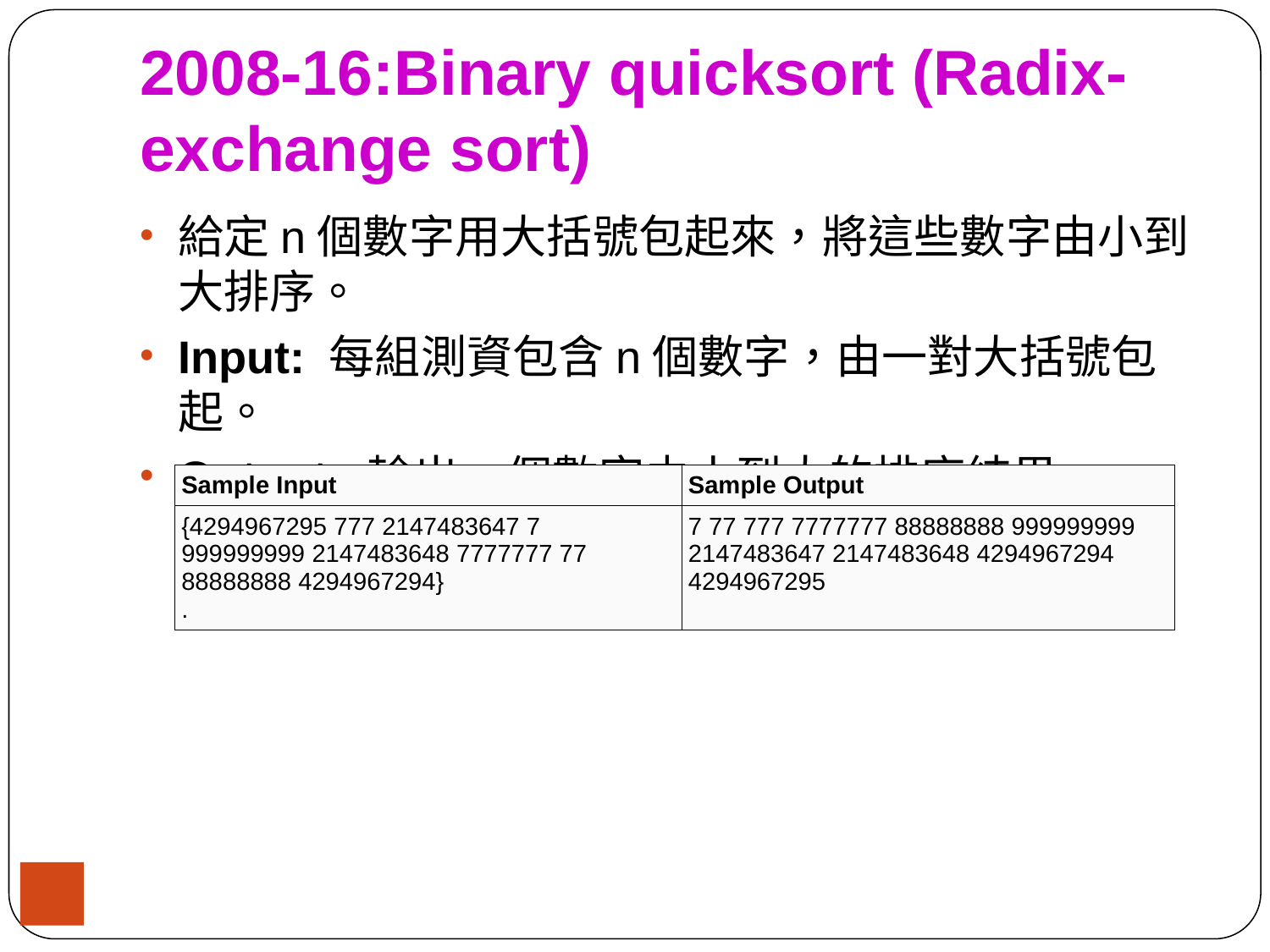

# 2008-16:Binary quicksort (Radix-exchange sort)
給定n個數字用大括號包起來，將這些數字由小到大排序。
Input: 每組測資包含n個數字，由一對大括號包起。
Output: 輸出n個數字由小到大的排序結果。
| Sample Input | Sample Output |
| --- | --- |
| {4294967295 777 2147483647 7 999999999 2147483648 7777777 77 88888888 4294967294} . | 7 77 777 7777777 88888888 999999999 2147483647 2147483648 4294967294 4294967295 |